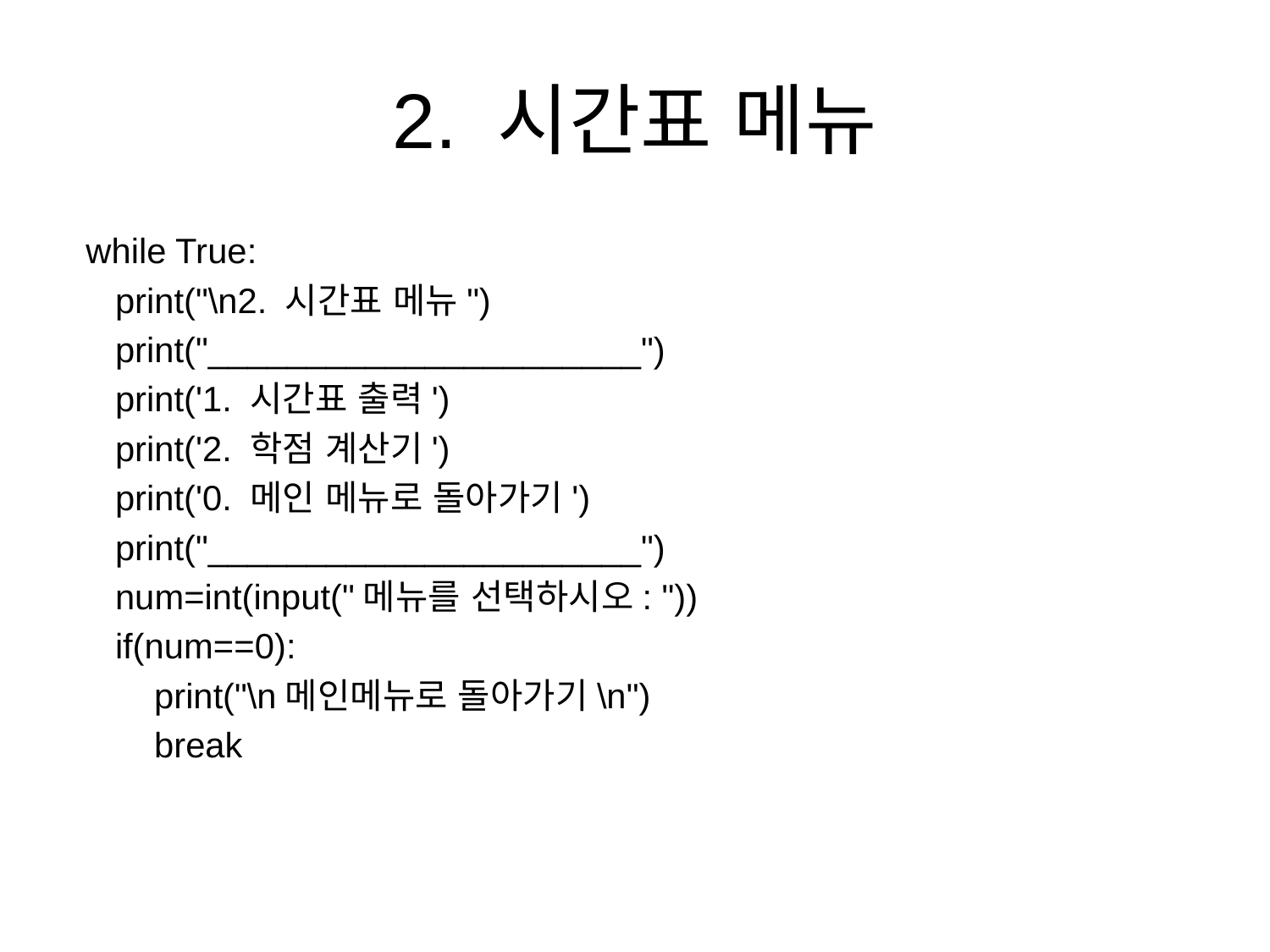

# 2. 시간표 메뉴
 while True:
    print("\n2. 시간표 메뉴")
    print("______________________")
    print('1. 시간표 출력')
    print('2. 학점 계산기')
    print('0. 메인 메뉴로 돌아가기')
    print("______________________")
    num=int(input("메뉴를 선택하시오: "))
    if(num==0):
        print("\n메인메뉴로 돌아가기\n")
        break